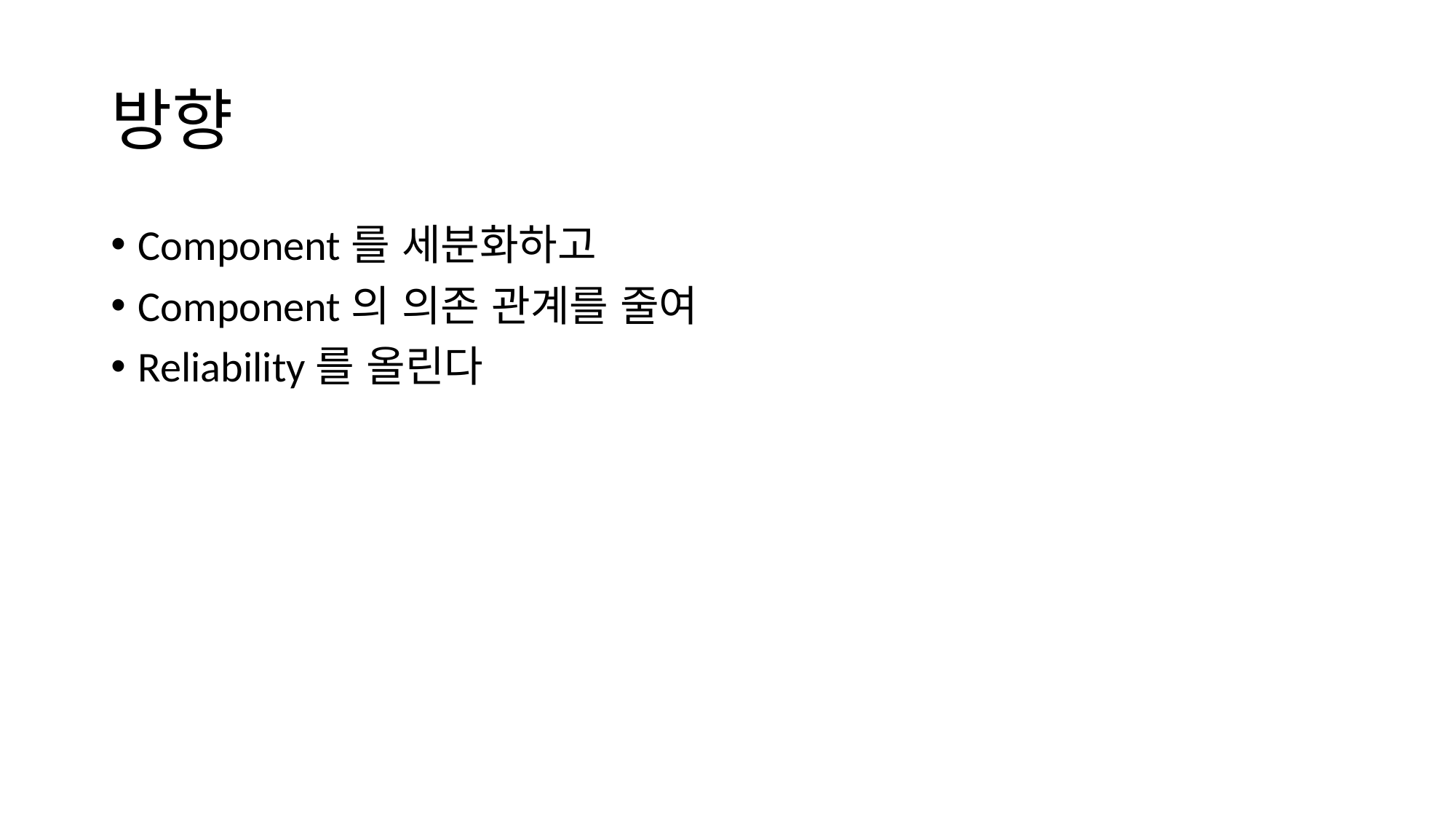

# 방향
Component를 세분화하고
Component의 의존 관계를 줄여
Reliability를 올린다